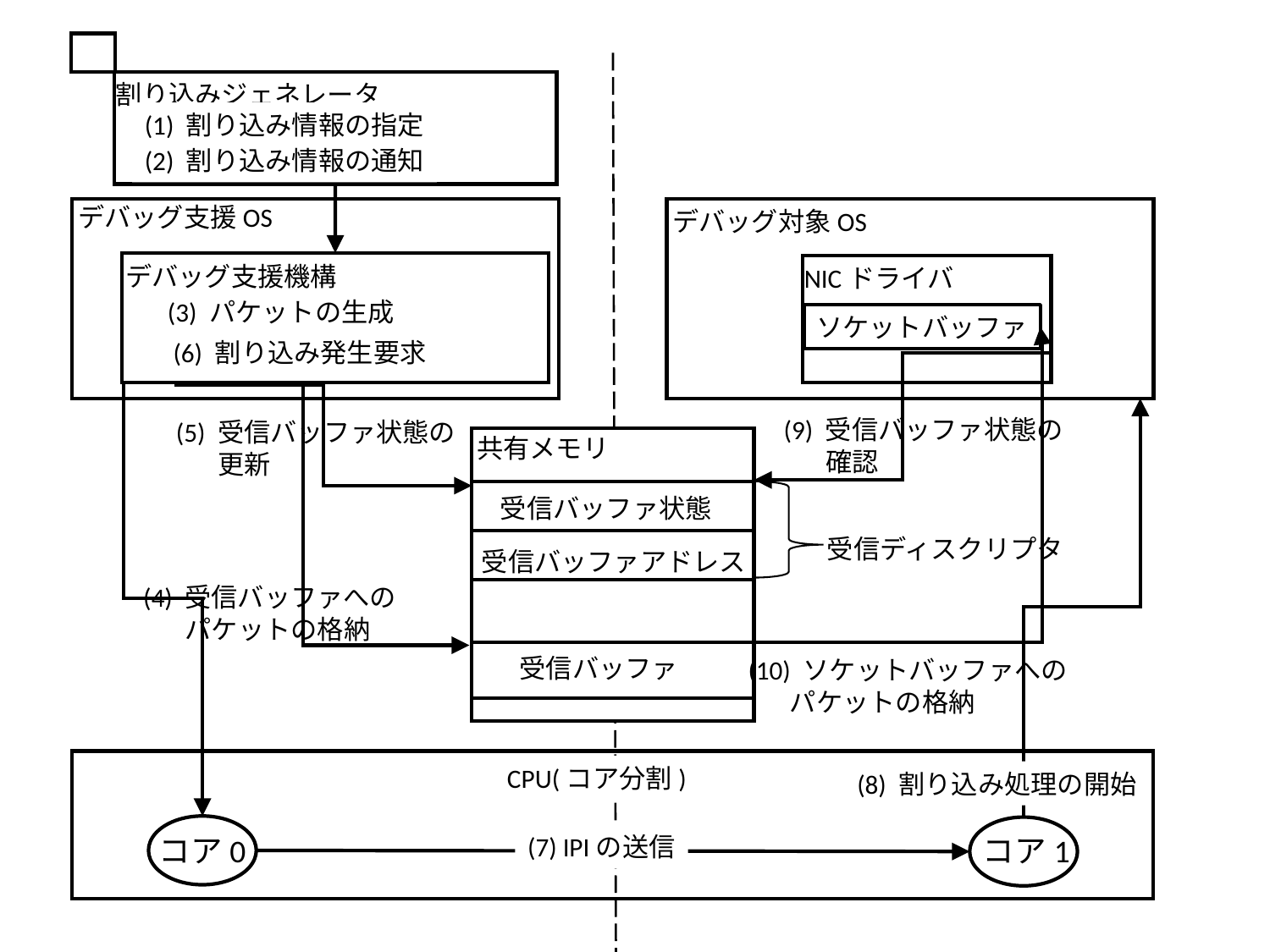

割り込みジェネレータ
(1) 割り込み情報の指定
(2) 割り込み情報の通知
デバッグ支援OS
デバッグ対象OS

デバッグ支援機構

NICドライバ
(3) パケットの生成
ソケットバッファ
(6) 割り込み発生要求
(9) 受信バッファ状態の
      確認
(5) 受信バッファ状態の
      更新
共有メモリ

受信バッファ状態
受信ディスクリプタ

受信バッファアドレス
(4) 受信バッファへの
      パケットの格納

受信バッファ
(10) ソケットバッファへの
      パケットの格納

CPU(コア分割)
(8) 割り込み処理の開始

(7) IPIの送信
コア0
コア1